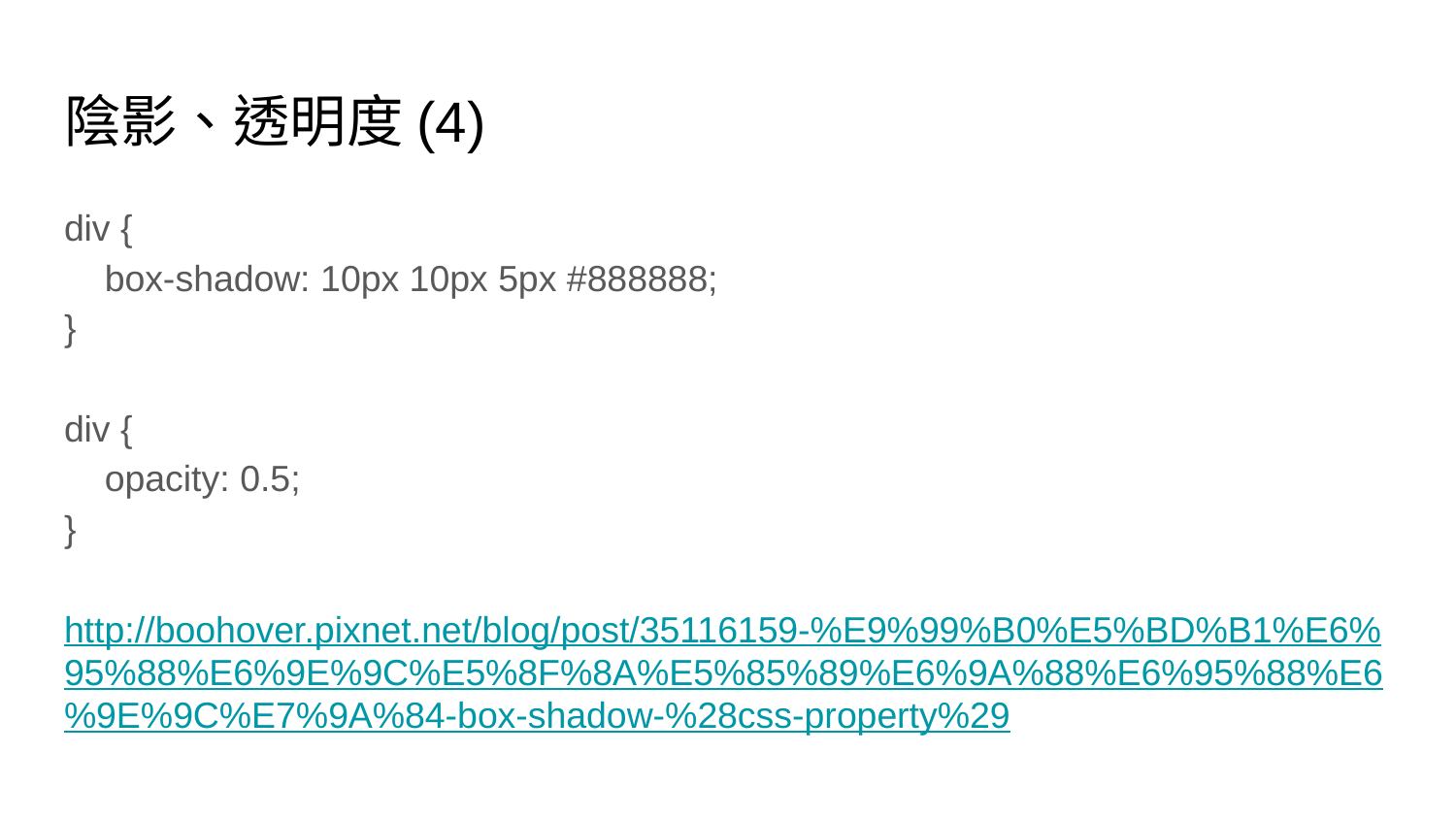

# 陰影、透明度(4)
div {
    box-shadow: 10px 10px 5px #888888;
}
div {
    opacity: 0.5;
}
http://boohover.pixnet.net/blog/post/35116159-%E9%99%B0%E5%BD%B1%E6%95%88%E6%9E%9C%E5%8F%8A%E5%85%89%E6%9A%88%E6%95%88%E6%9E%9C%E7%9A%84-box-shadow-%28css-property%29